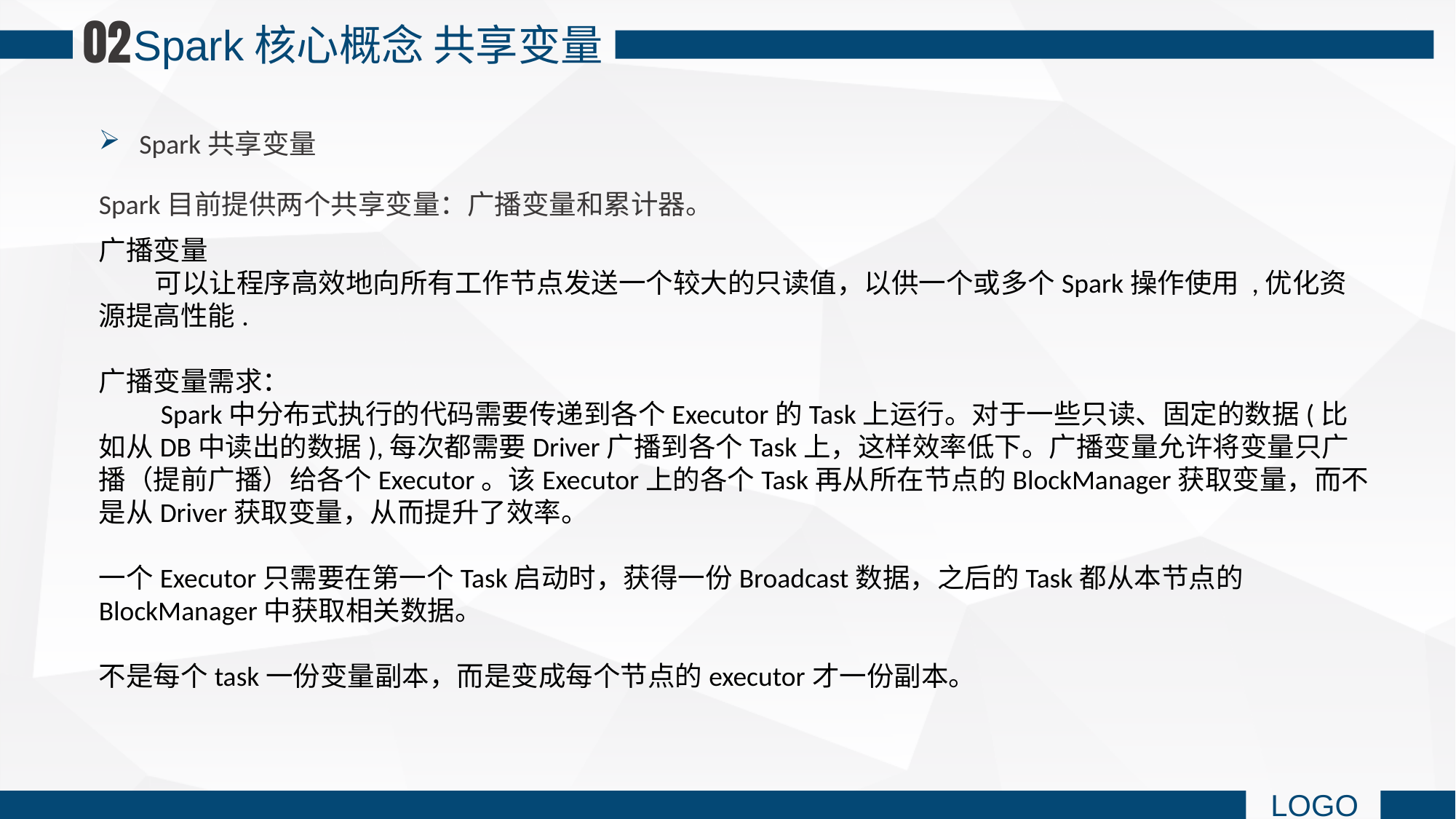

02
Spark核心概念 共享变量

 Spark共享变量

Spark目前提供两个共享变量：广播变量和累计器。
广播变量
        可以让程序高效地向所有工作节点发送一个较大的只读值，以供一个或多个Spark操作使用 ,优化资源提高性能.

广播变量需求：
          Spark中分布式执行的代码需要传递到各个Executor的Task上运行。对于一些只读、固定的数据(比如从DB中读出的数据),每次都需要Driver广播到各个Task上，这样效率低下。广播变量允许将变量只广播（提前广播）给各个Executor。该Executor上的各个Task再从所在节点的BlockManager获取变量，而不是从Driver获取变量，从而提升了效率。

一个Executor只需要在第一个Task启动时，获得一份Broadcast数据，之后的Task都从本节点的BlockManager中获取相关数据。

不是每个task一份变量副本，而是变成每个节点的executor才一份副本。
LOGO